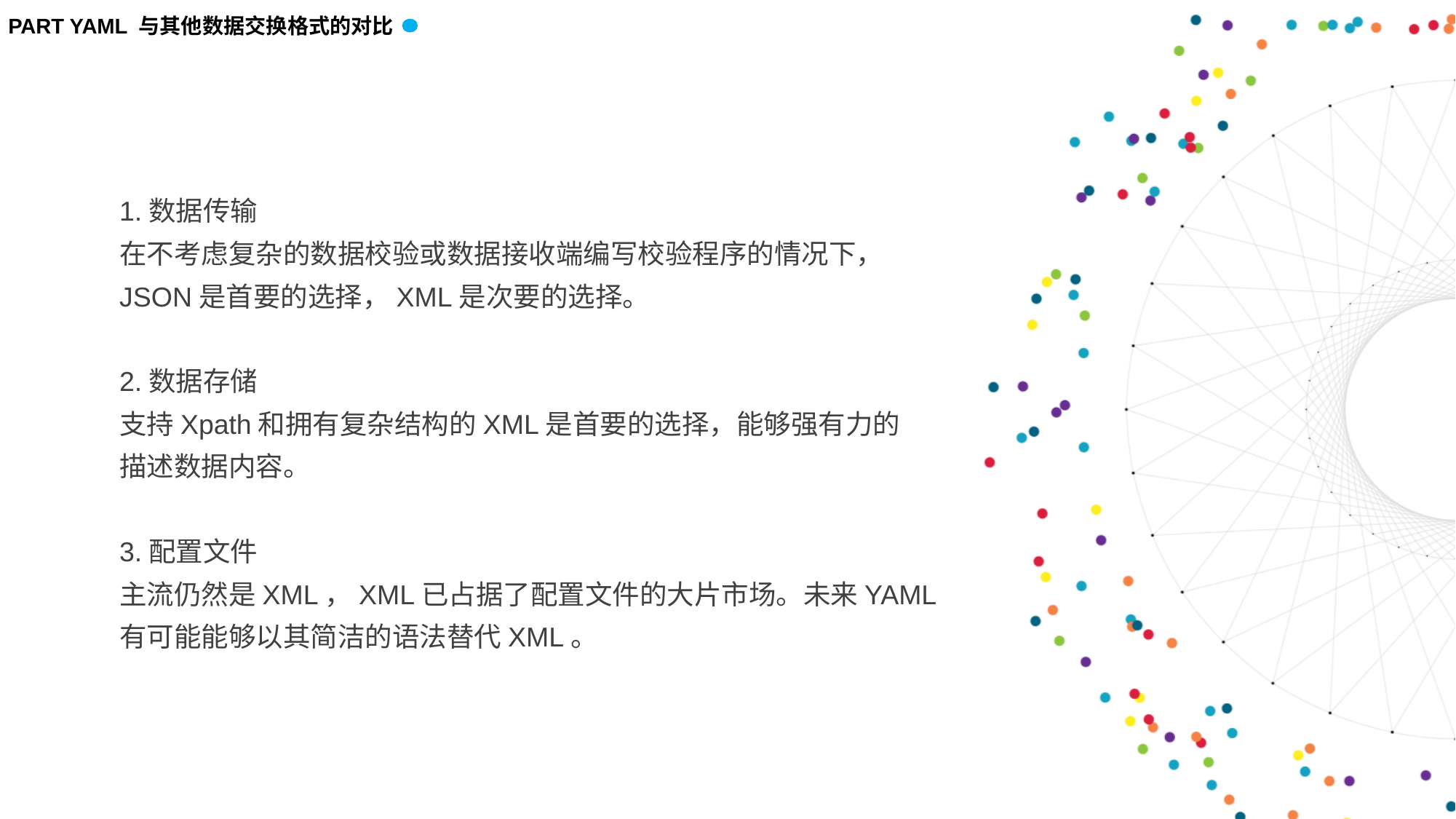

PART YAML 与其他数据交换格式的对比

1.数据传输
在不考虑复杂的数据校验或数据接收端编写校验程序的情况下，
JSON是首要的选择，XML是次要的选择。

2.数据存储
支持Xpath和拥有复杂结构的XML是首要的选择，能够强有力的
描述数据内容。

3.配置文件
主流仍然是XML，XML已占据了配置文件的大片市场。未来YAML
有可能能够以其简洁的语法替代XML。